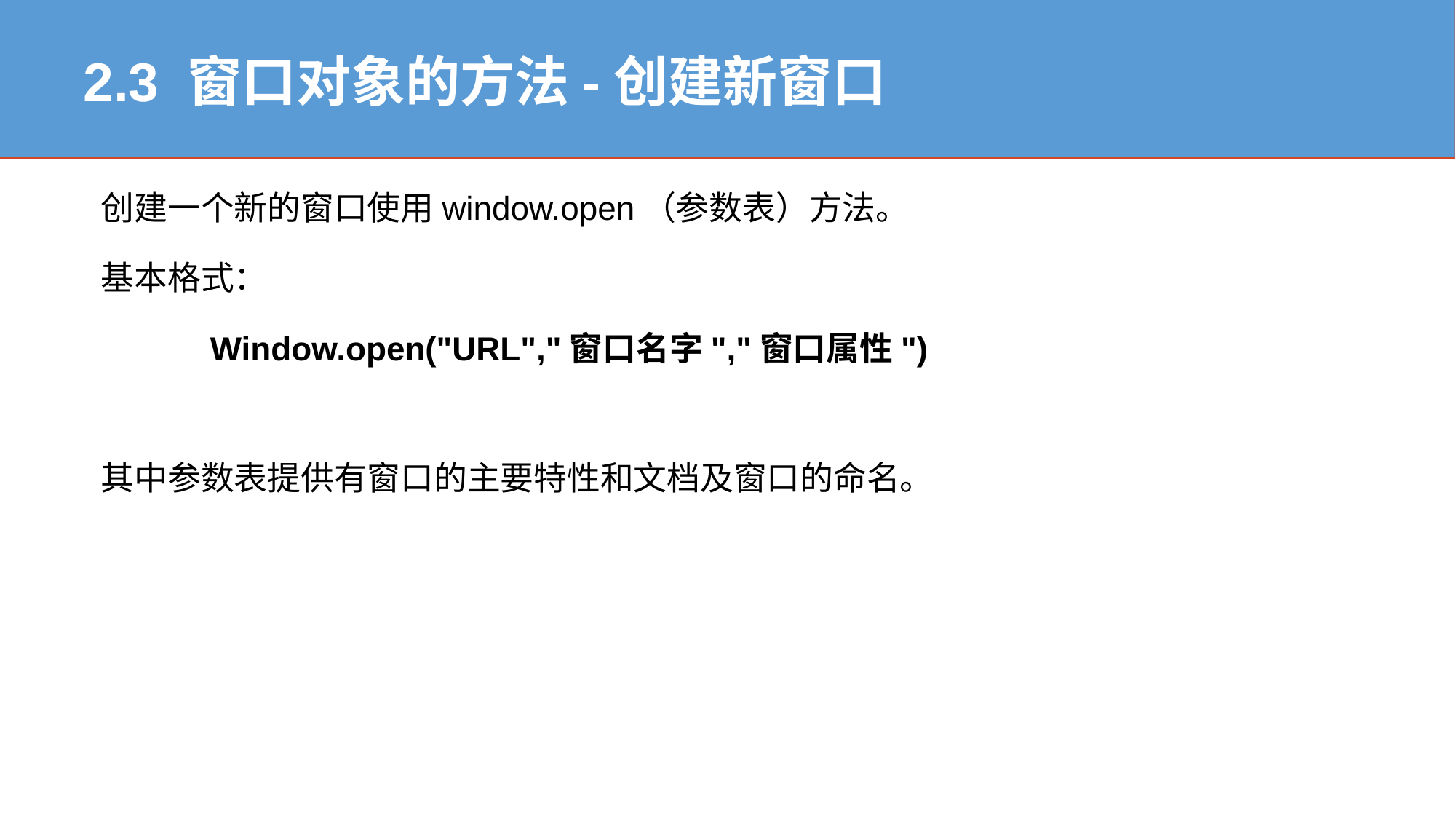

2.3 窗口对象的方法-创建新窗口

创建一个新的窗口使用window.open（参数表）方法。
基本格式：
	Window.open("URL","窗口名字","窗口属性")
其中参数表提供有窗口的主要特性和文档及窗口的命名。